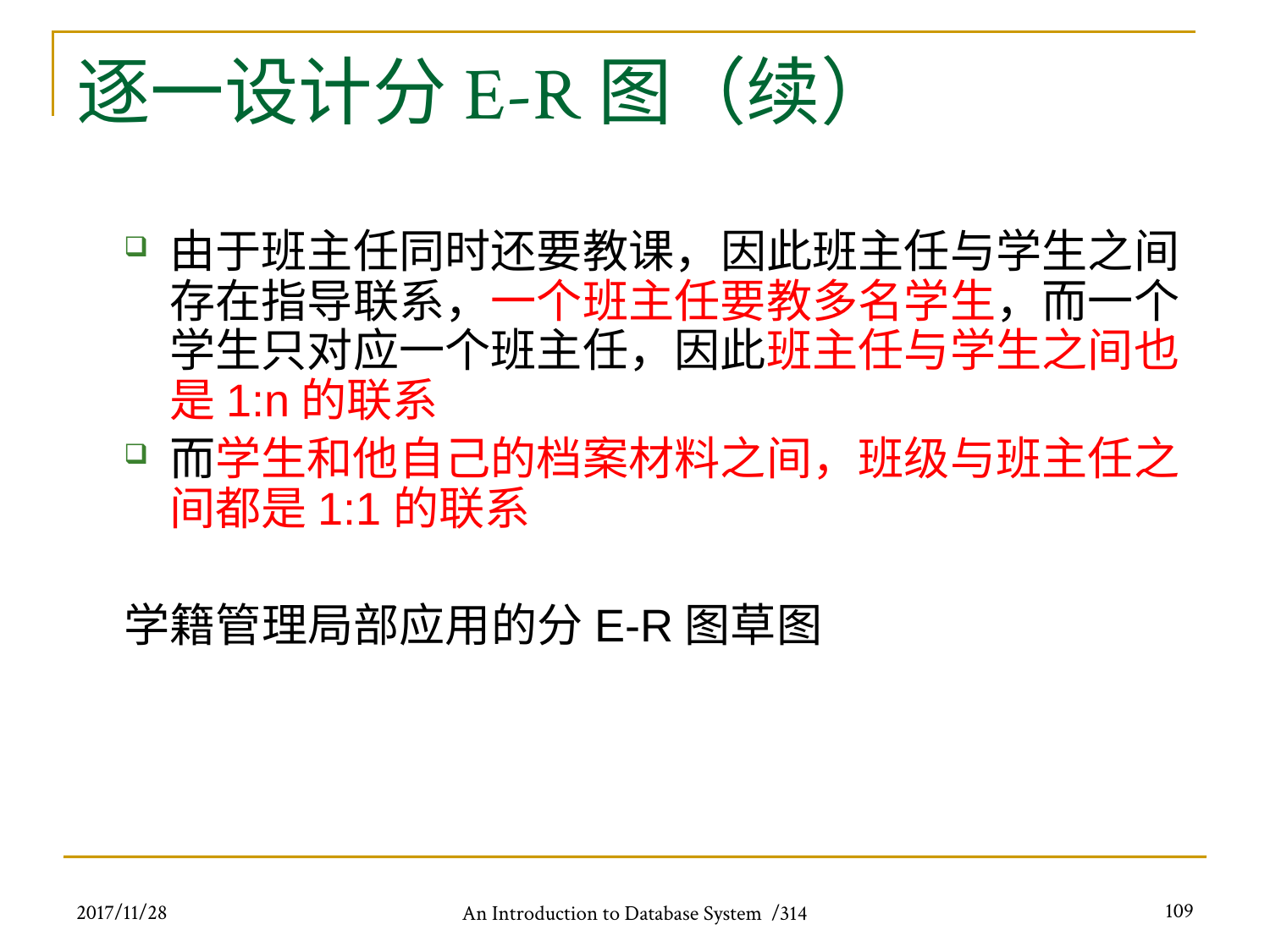

# 逐一设计分E-R图（续）
由于班主任同时还要教课，因此班主任与学生之间存在指导联系，一个班主任要教多名学生，而一个学生只对应一个班主任，因此班主任与学生之间也是1:n的联系
而学生和他自己的档案材料之间，班级与班主任之间都是1:1的联系

学籍管理局部应用的分E-R图草图
2017/11/28
109
An Introduction to Database System  /314